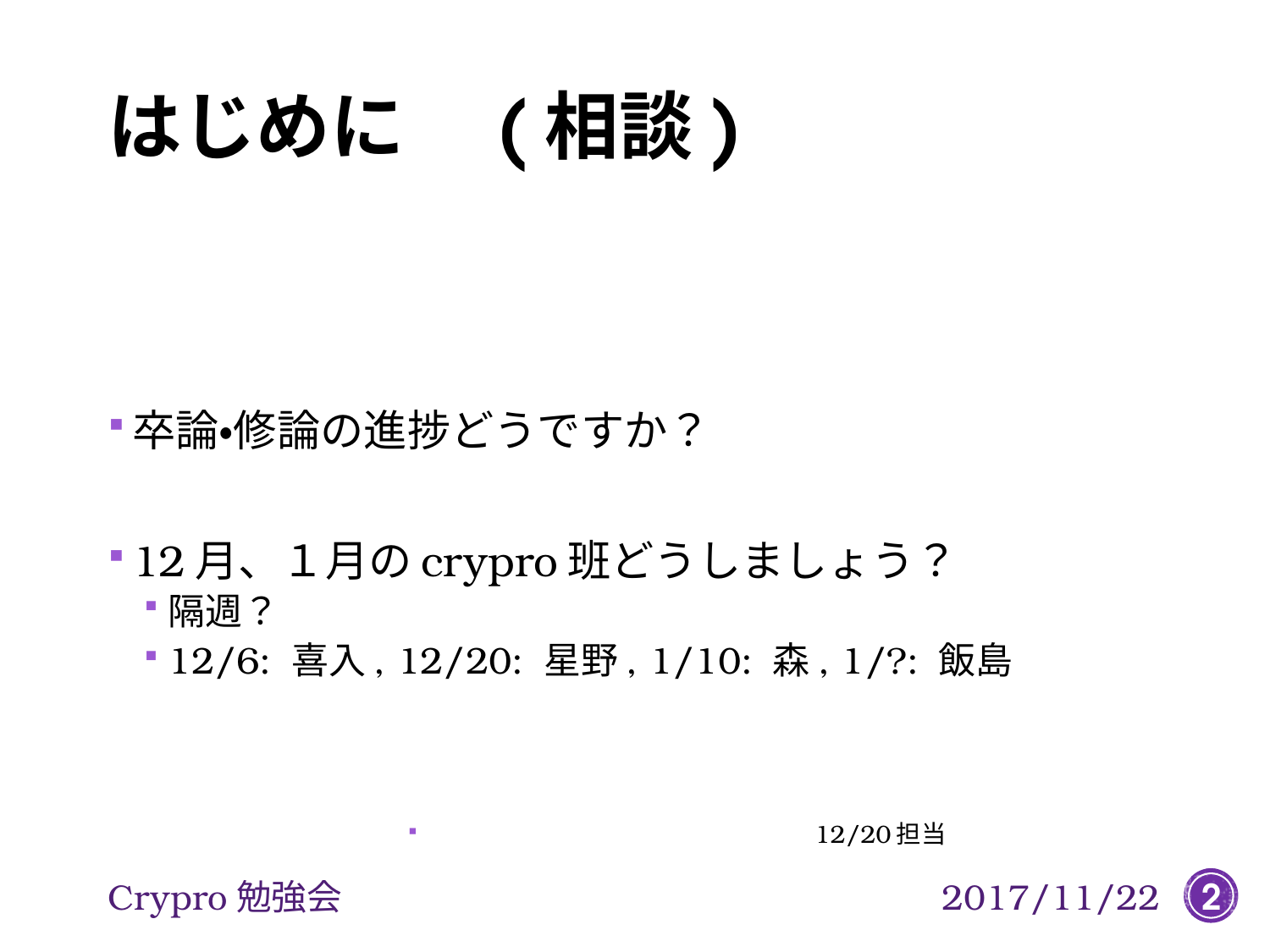

# はじめに　(相談)

卒論・修論の進捗どうですか？

12月、１月のcrypro班どうしましょう？
隔週？
12/6: 喜入, 12/20: 星野, 1/10: 森, 1/?: 飯島

　　　　　　　　　　　　　　　12/20担当
Crypro勉強会
2017/11/22
2